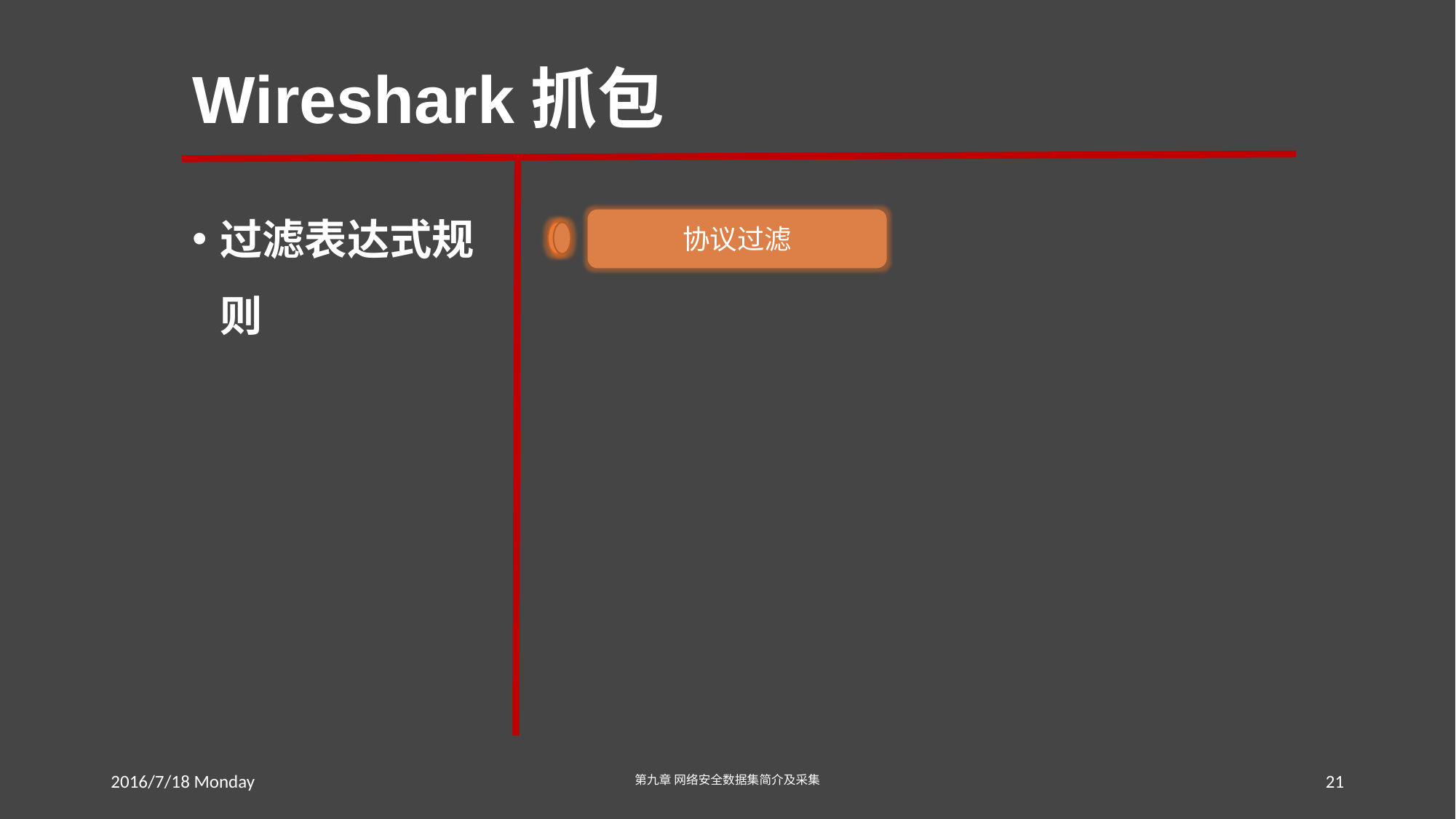

# Wireshark抓包

过滤表达式规则
协议过滤

IP 过滤

端口过滤

 Http模式过滤

逻辑运算符为 AND/ OR

2016/7/18 Monday
第九章 网络安全数据集简介及采集
21